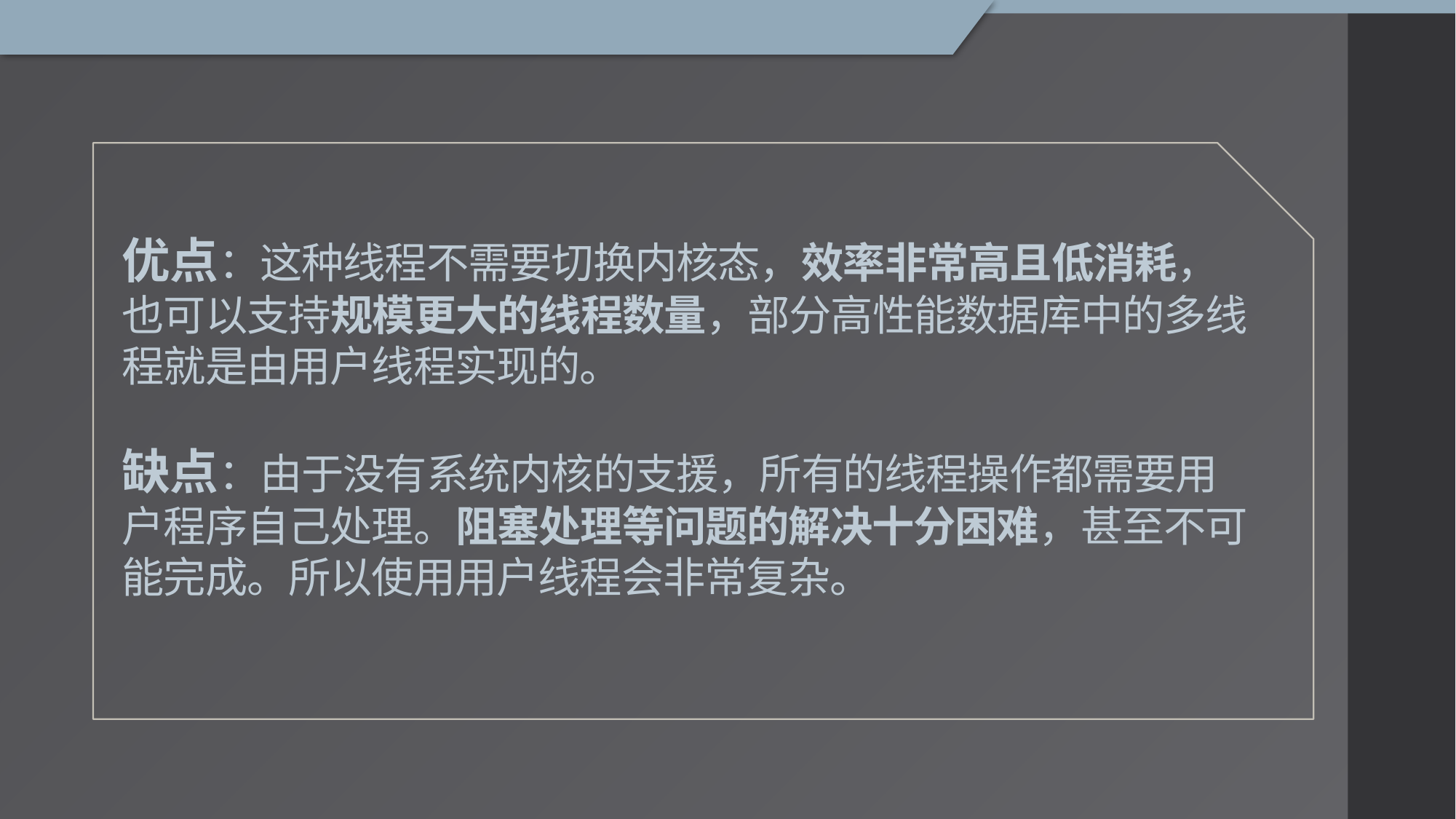

# 优点：这种线程不需要切换内核态，效率非常高且低消耗，也可以支持规模更大的线程数量，部分高性能数据库中的多线程就是由用户线程实现的。 缺点：由于没有系统内核的支援，所有的线程操作都需要用户程序自己处理。阻塞处理等问题的解决十分困难，甚至不可能完成。所以使用用户线程会非常复杂。